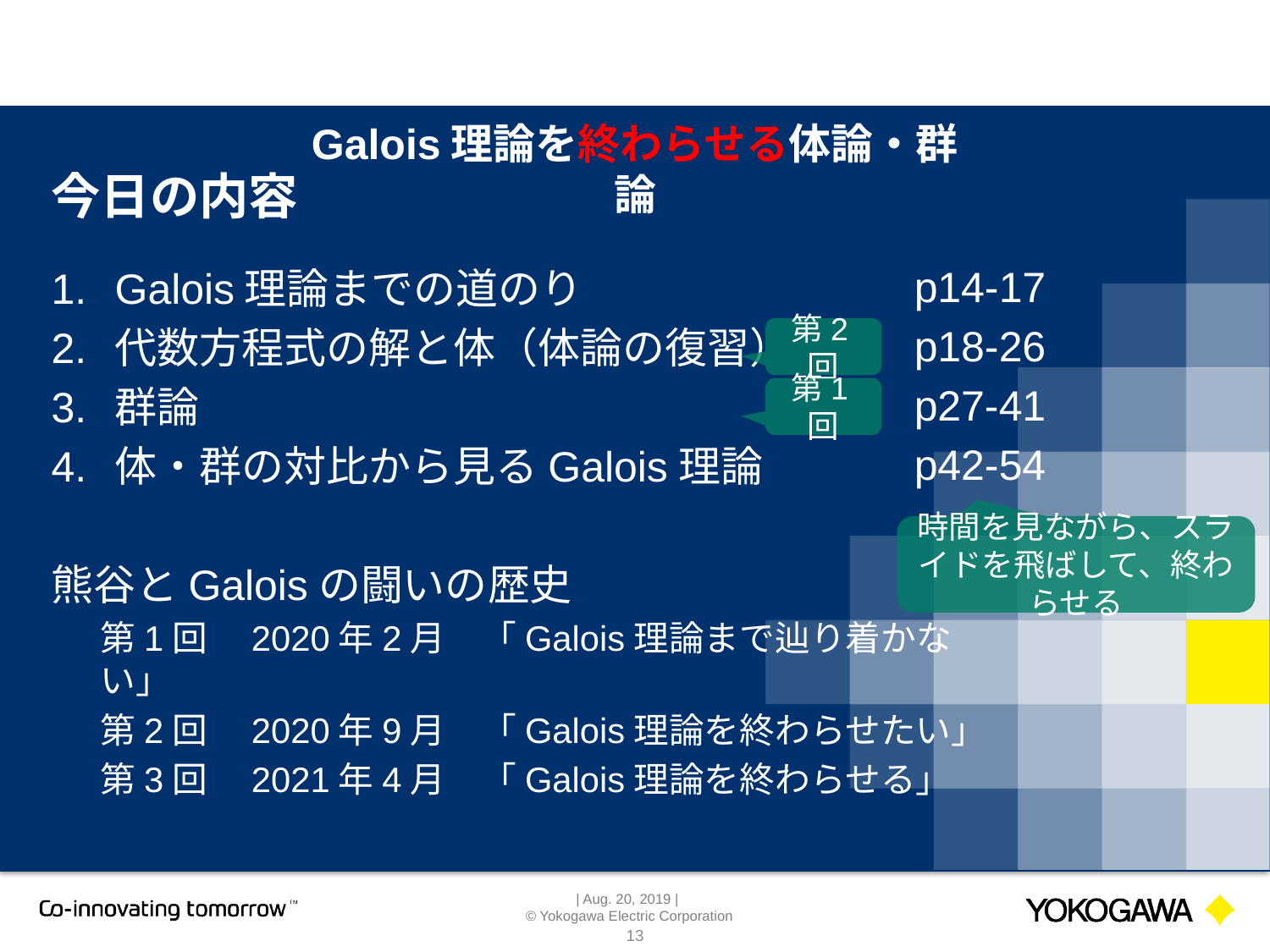

Galois理論を終わらせる体論・群論
# 今日の内容
p14-17
Galois理論までの道のり
代数方程式の解と体（体論の復習）
群論
体・群の対比から見るGalois理論

熊谷とGaloisの闘いの歴史
第1回　2020年2月　「Galois理論まで辿り着かない」
第2回　2020年9月　「Galois理論を終わらせたい」
第3回　2021年4月　「Galois理論を終わらせる」
p18-26
第2回
p27-41
第1回
p42-54
時間を見ながら、スライドを飛ばして、終わらせる
13